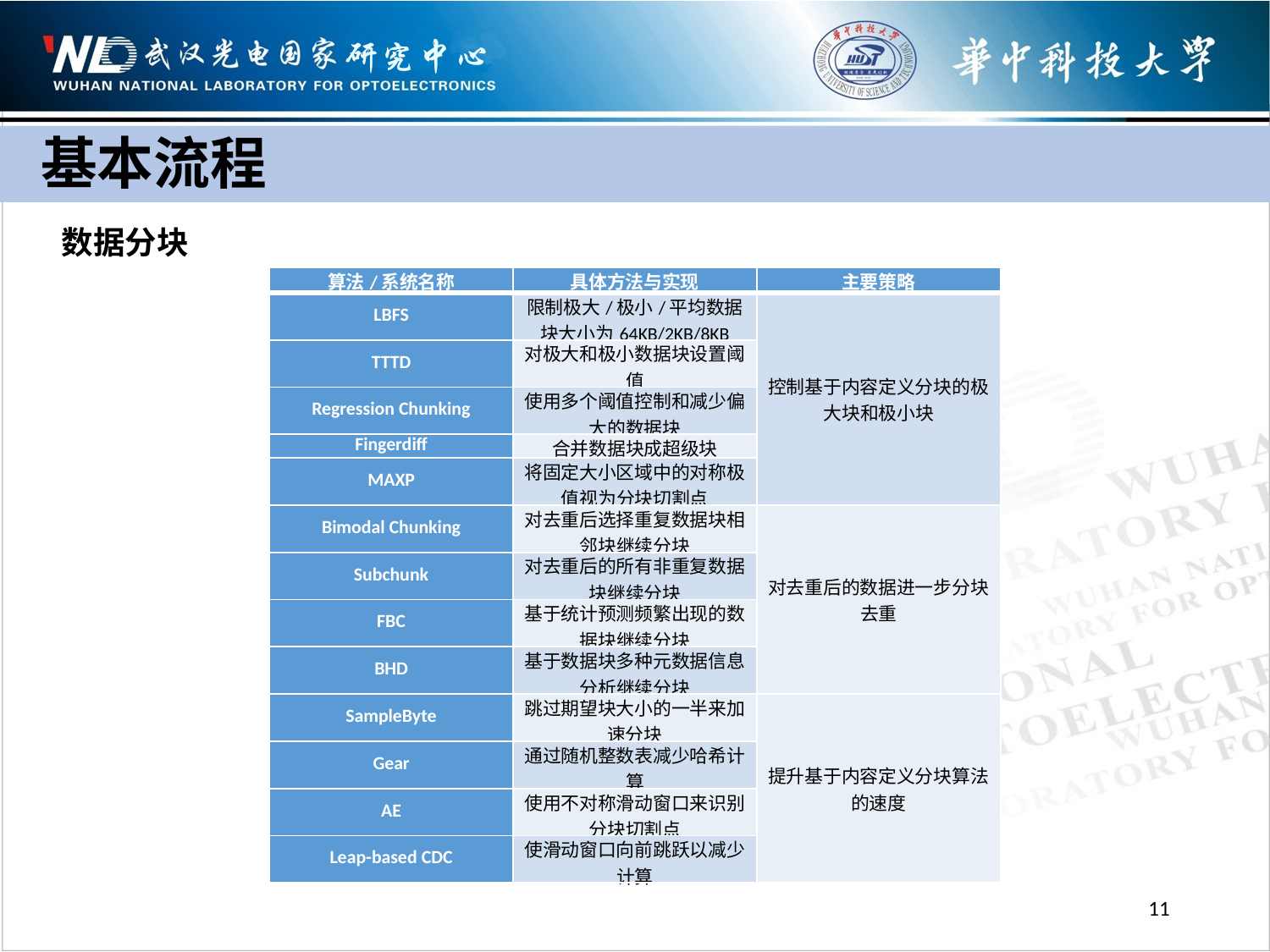

基本流程
数据分块
| 算法/系统名称 | 具体方法与实现 | 主要策略 |
| --- | --- | --- |
| LBFS | 限制极大/极小/平均数据块大小为64KB/2KB/8KB | 控制基于内容定义分块的极大块和极小块 |
| TTTD | 对极大和极小数据块设置阈值 |  |
| Regression Chunking | 使用多个阈值控制和减少偏大的数据块 |  |
| Fingerdiff | 合并数据块成超级块 |  |
| MAXP | 将固定大小区域中的对称极值视为分块切割点 |  |
| Bimodal Chunking | 对去重后选择重复数据块相邻块继续分块 | 对去重后的数据进一步分块去重 |
| Subchunk | 对去重后的所有非重复数据块继续分块 |  |
| FBC | 基于统计预测频繁出现的数据块继续分块 |  |
| BHD | 基于数据块多种元数据信息分析继续分块 |  |
| SampleByte | 跳过期望块大小的一半来加速分块 | 提升基于内容定义分块算法的速度 |
| Gear | 通过随机整数表减少哈希计算 |  |
| AE | 使用不对称滑动窗口来识别分块切割点 |  |
| Leap-based CDC | 使滑动窗口向前跳跃以减少计算 |  |
11